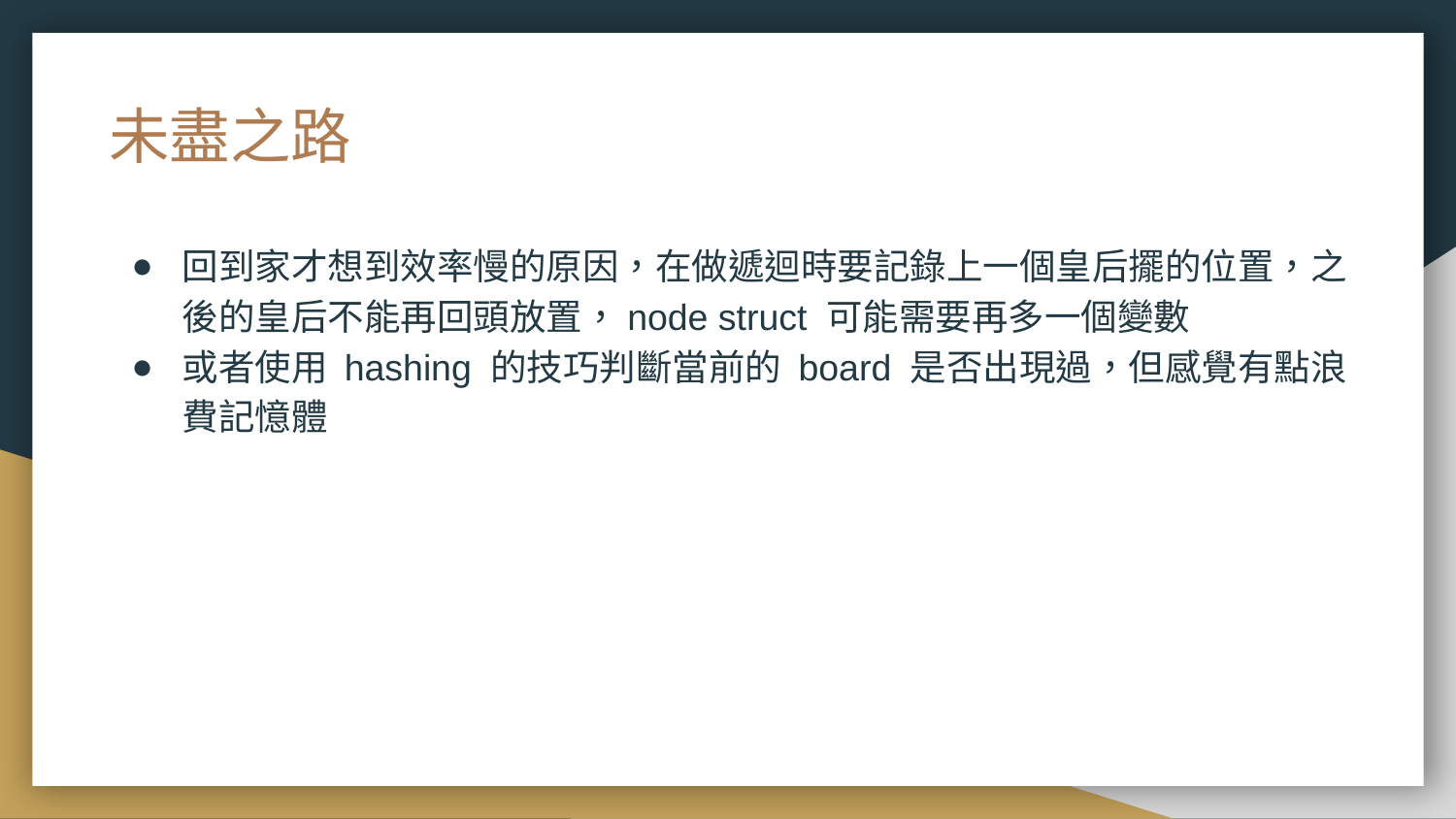

# 未盡之路
回到家才想到效率慢的原因，在做遞迴時要記錄上一個皇后擺的位置，之後的皇后不能再回頭放置，node struct 可能需要再多一個變數
或者使用 hashing 的技巧判斷當前的 board 是否出現過，但感覺有點浪費記憶體